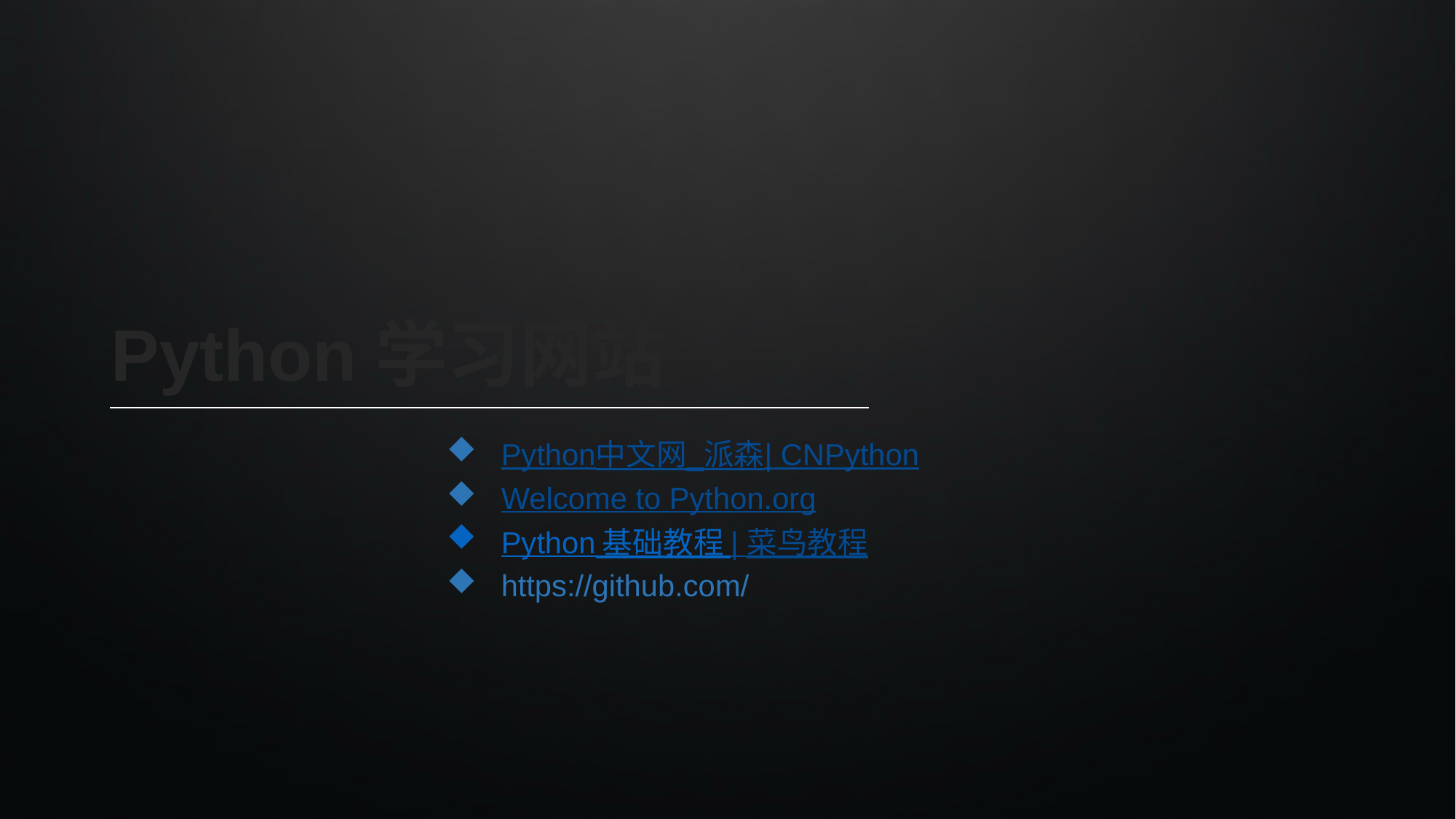

# Python学习网站
Python中文网_派森| CNPython
Welcome to Python.org
Python 基础教程 | 菜鸟教程
https://github.com/